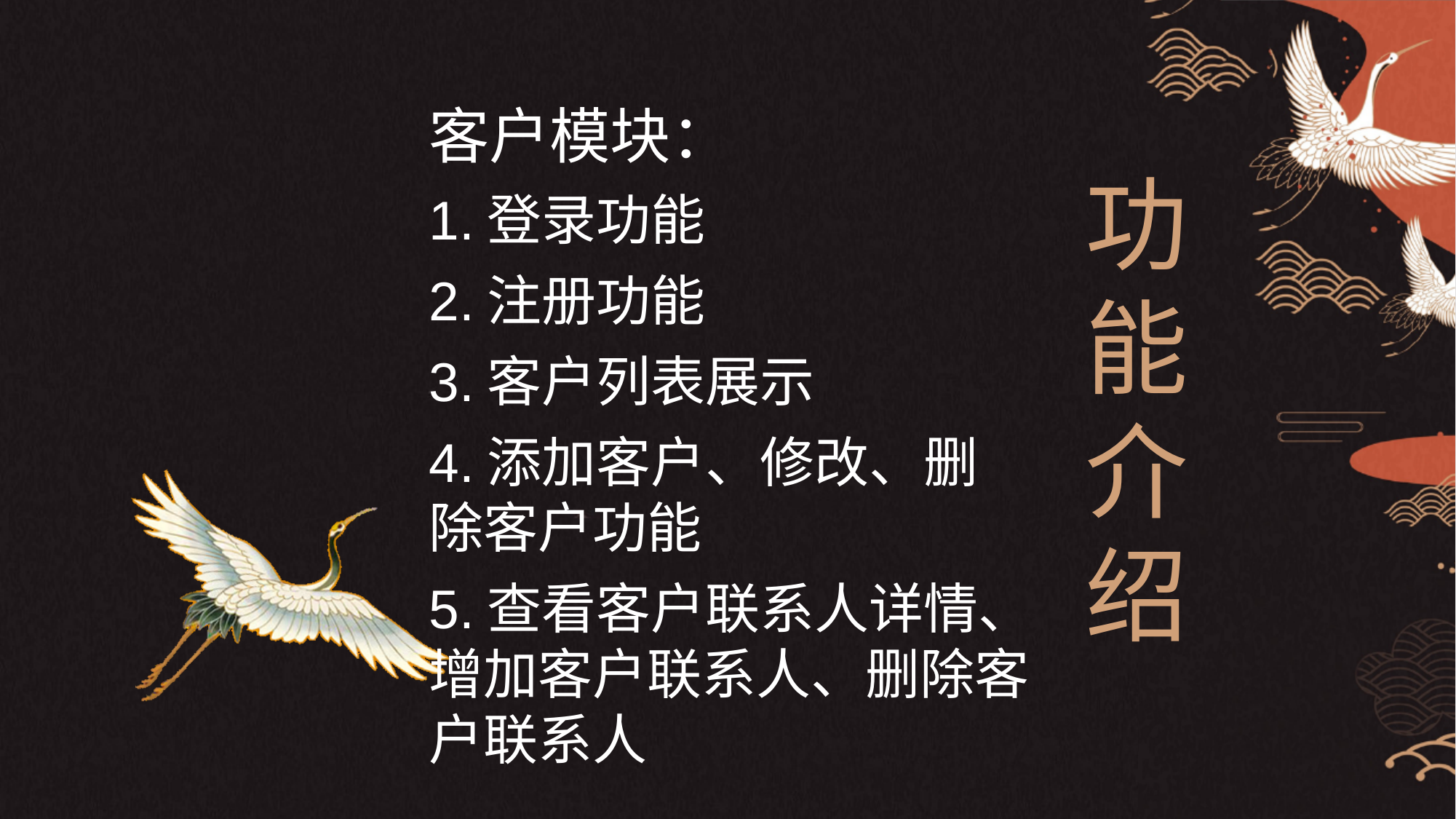

客户模块：
1.登录功能
2.注册功能
3.客户列表展示
4.添加客户、修改、删除客户功能
5.查看客户联系人详情、增加客户联系人、删除客户联系人
# 功能介绍